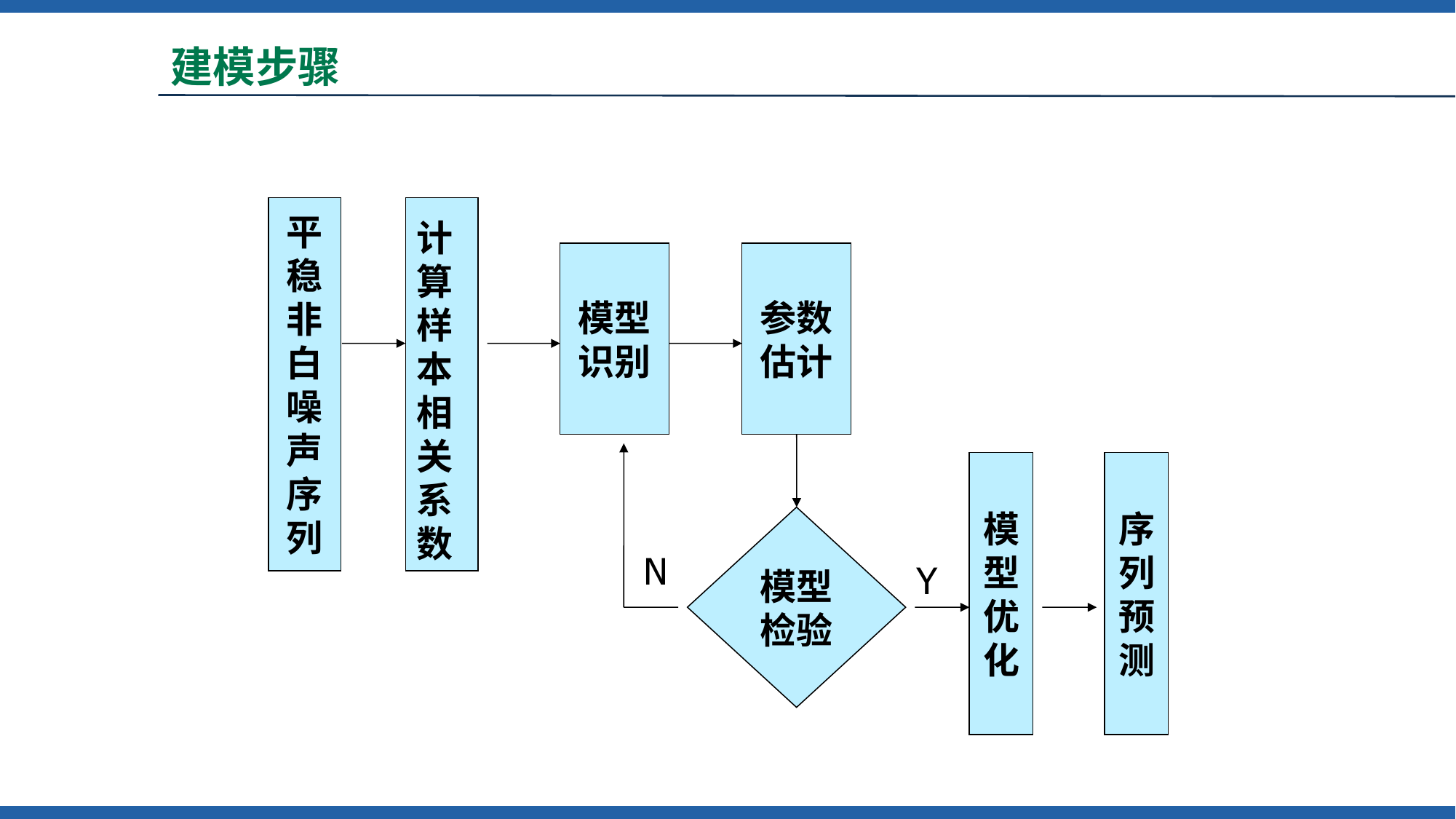

# 建模步骤
平
稳
非
白
噪
声
序
列

计
算
样
本
相
关
系
数

模型
识别
参数
估计

模
型
优
化
序
列
预
测
模型
检验
N
Y